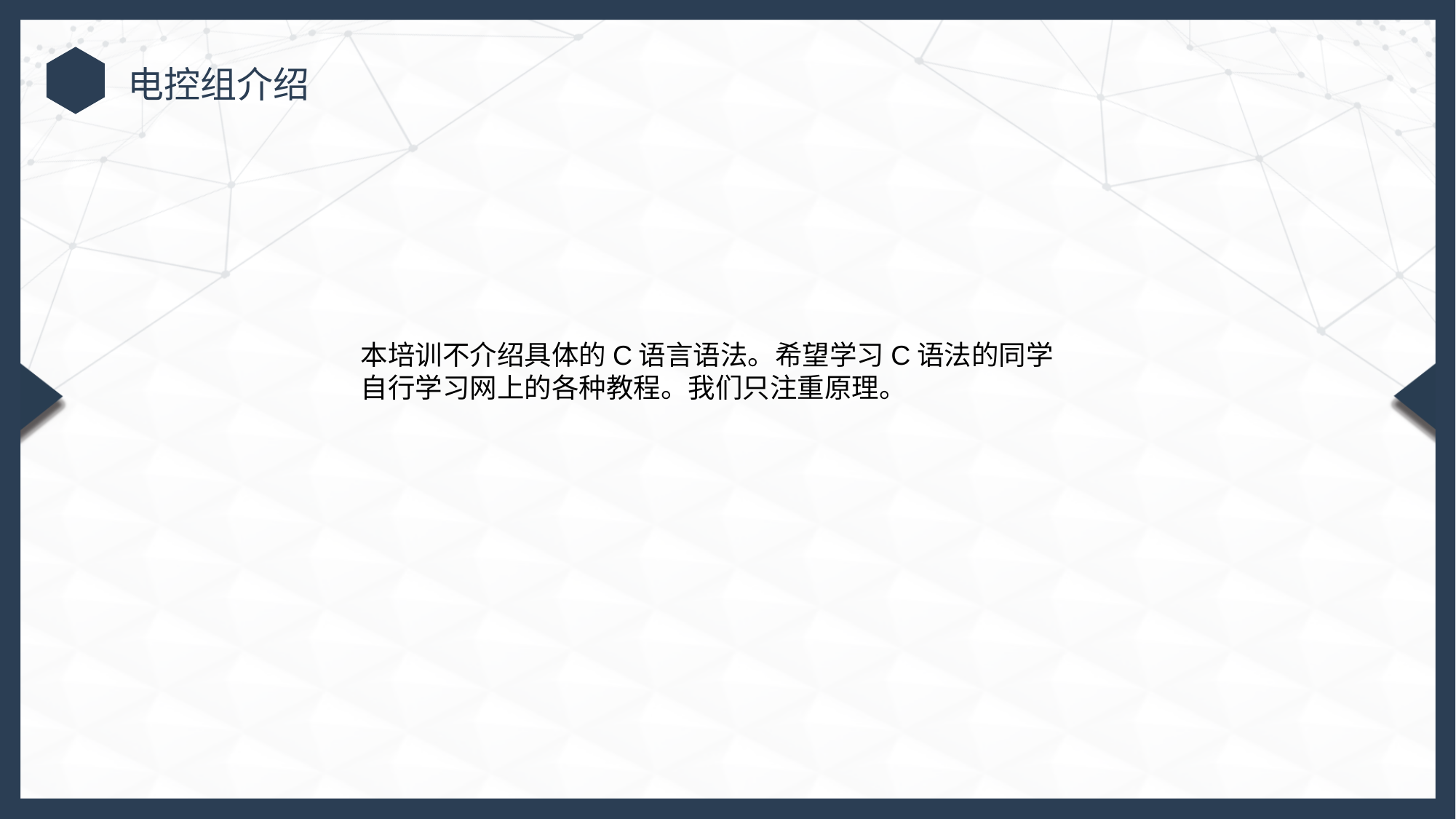

电控组介绍
本培训不介绍具体的C语言语法。希望学习C语法的同学自行学习网上的各种教程。我们只注重原理。